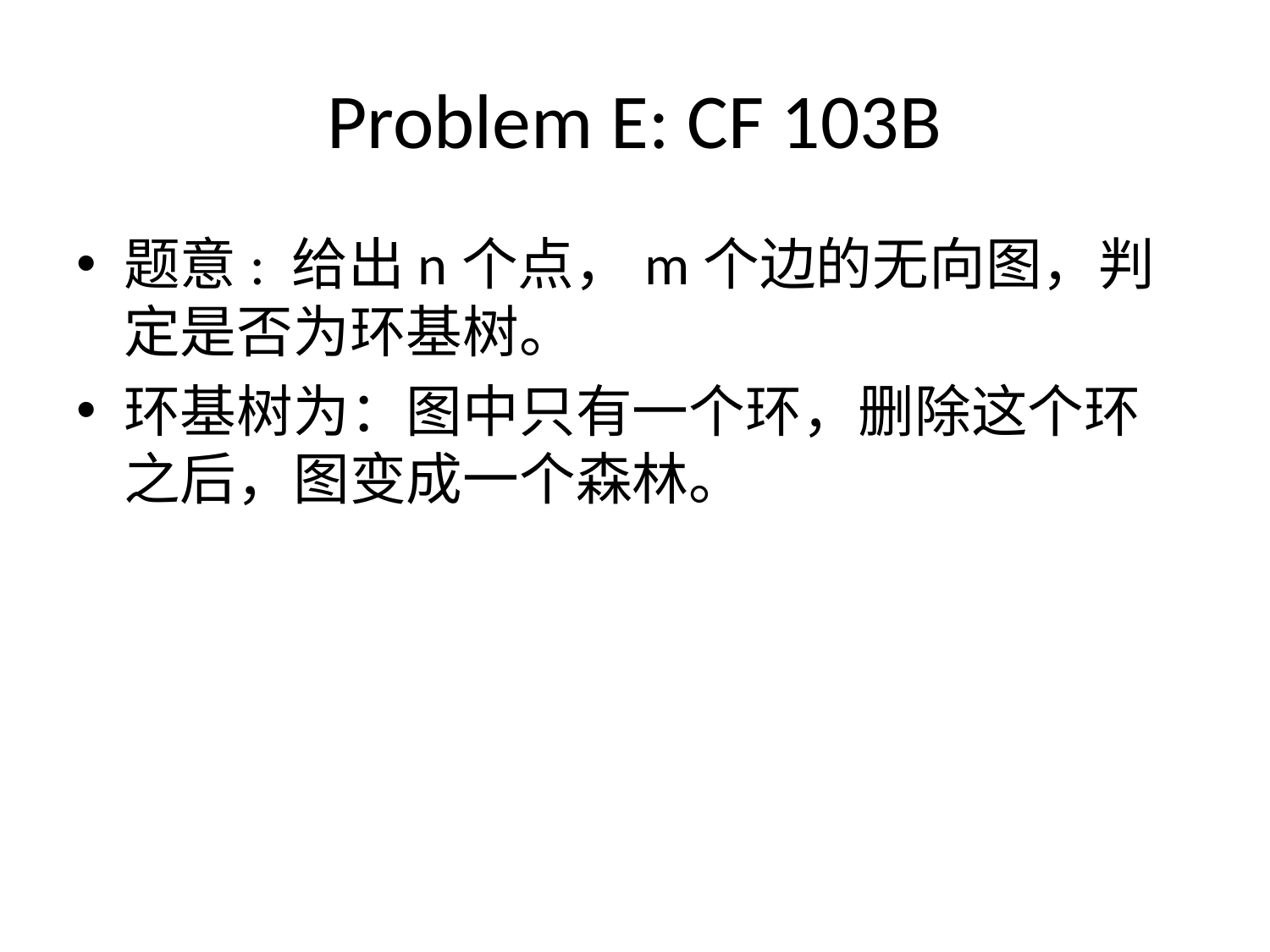

# Problem E: CF 103B
题意: 给出n个点，m个边的无向图，判定是否为环基树。
环基树为：图中只有一个环，删除这个环之后，图变成一个森林。